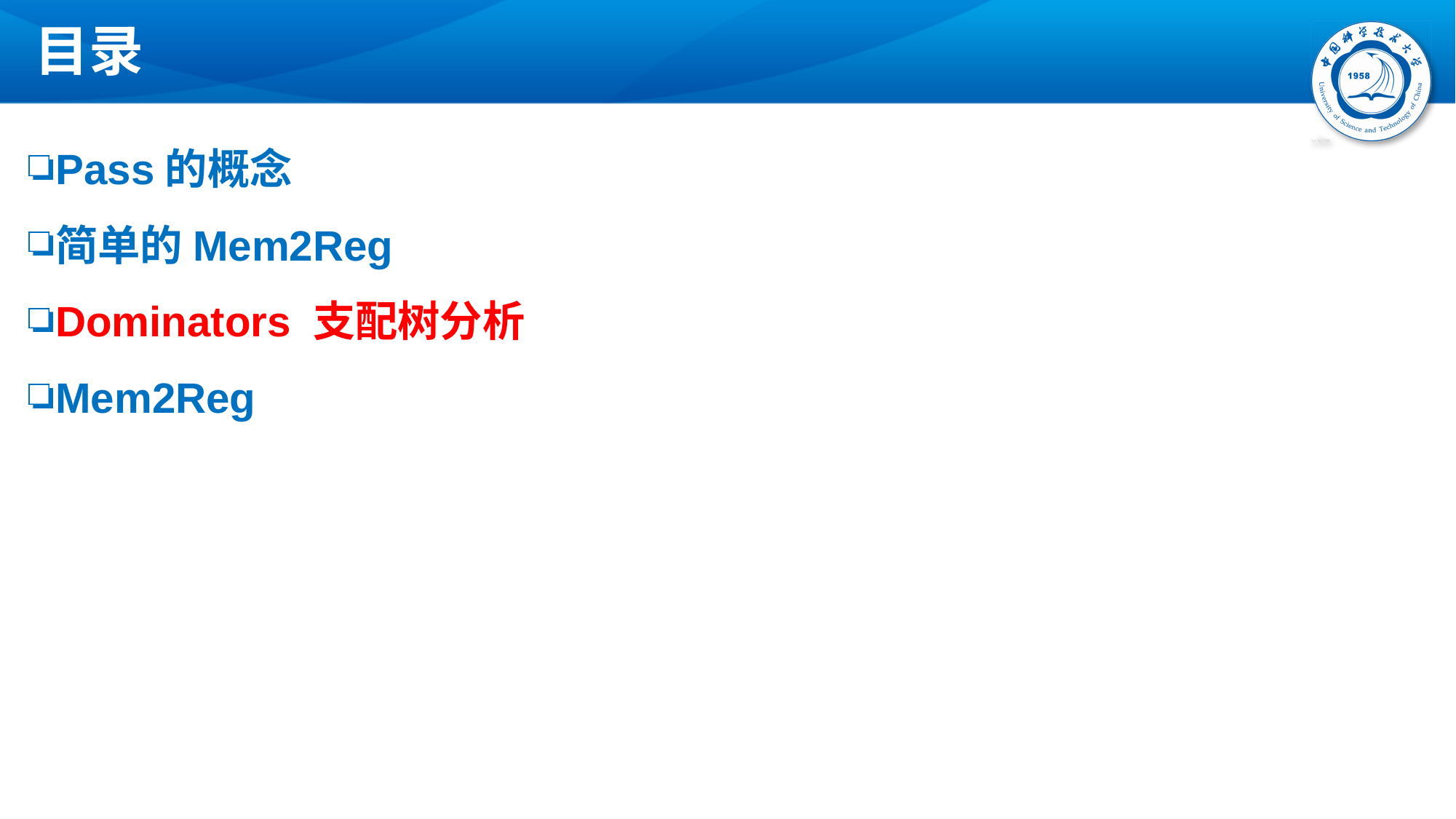

# 目录
Pass的概念
简单的Mem2Reg
Dominators 支配树分析
Mem2Reg

27